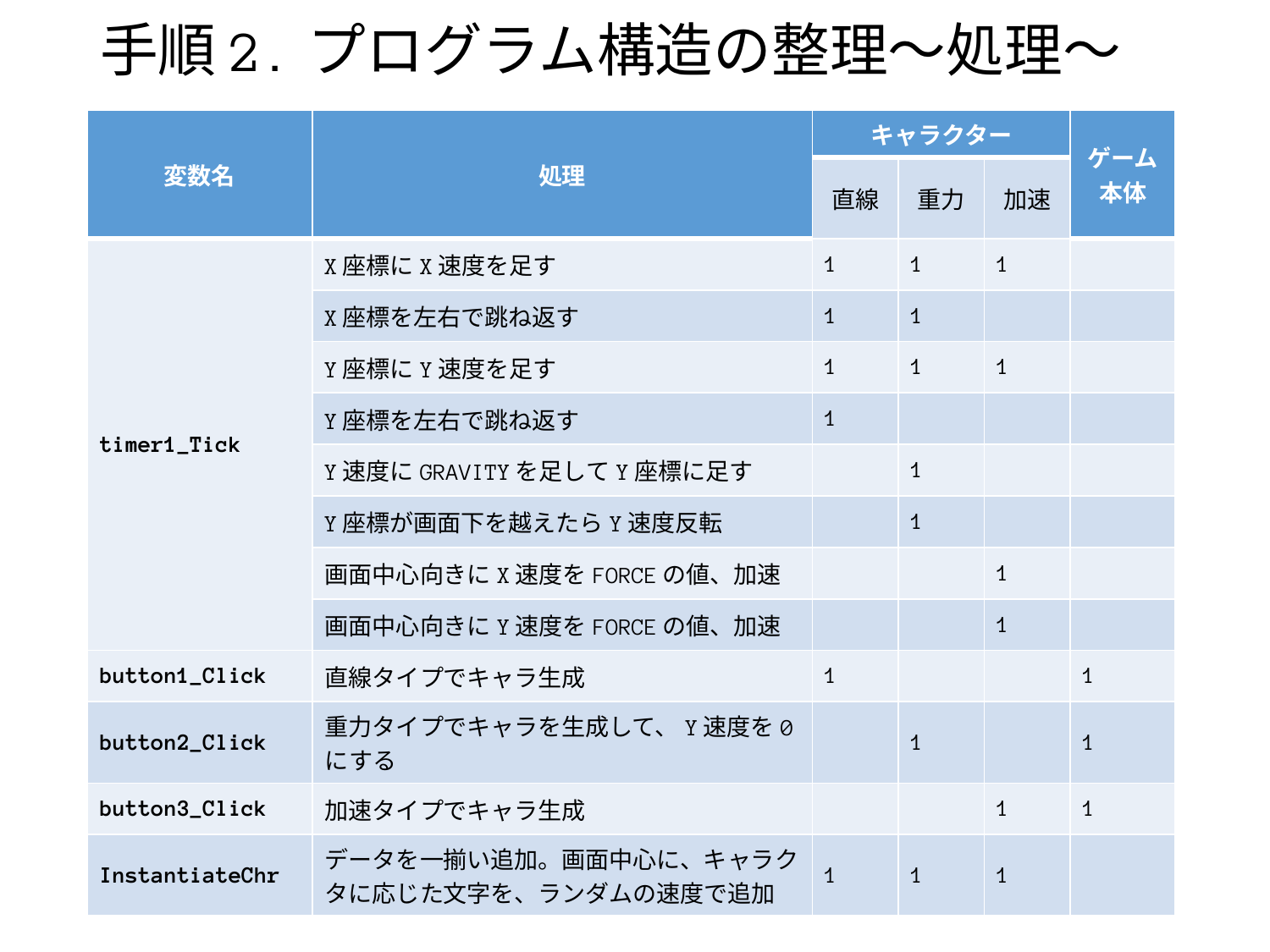

# 手順2.プログラム構造の整理～処理～
| 変数名 | 処理 | キャラクター |  |  | ゲーム 本体 |
| --- | --- | --- | --- | --- | --- |
|  |  | 直線 | 重力 | 加速 |  |
| timer1\_Tick | X座標にX速度を足す | 1 | 1 | 1 |  |
|  | X座標を左右で跳ね返す | 1 | 1 |  |  |
|  | Y座標にY速度を足す | 1 | 1 | 1 |  |
|  | Y座標を左右で跳ね返す | 1 |  |  |  |
|  | Y速度にGRAVITYを足してY座標に足す |  | 1 |  |  |
|  | Y座標が画面下を越えたらY速度反転 |  | 1 |  |  |
|  | 画面中心向きにX速度をFORCEの値、加速 |  |  | 1 |  |
|  | 画面中心向きにY速度をFORCEの値、加速 |  |  | 1 |  |
| button1\_Click | 直線タイプでキャラ生成 | 1 |  |  | 1 |
| button2\_Click | 重力タイプでキャラを生成して、Y速度を0にする |  | 1 |  | 1 |
| button3\_Click | 加速タイプでキャラ生成 |  |  | 1 | 1 |
| InstantiateChr | データを一揃い追加。画面中心に、キャラクタに応じた文字を、ランダムの速度で追加 | 1 | 1 | 1 |  |